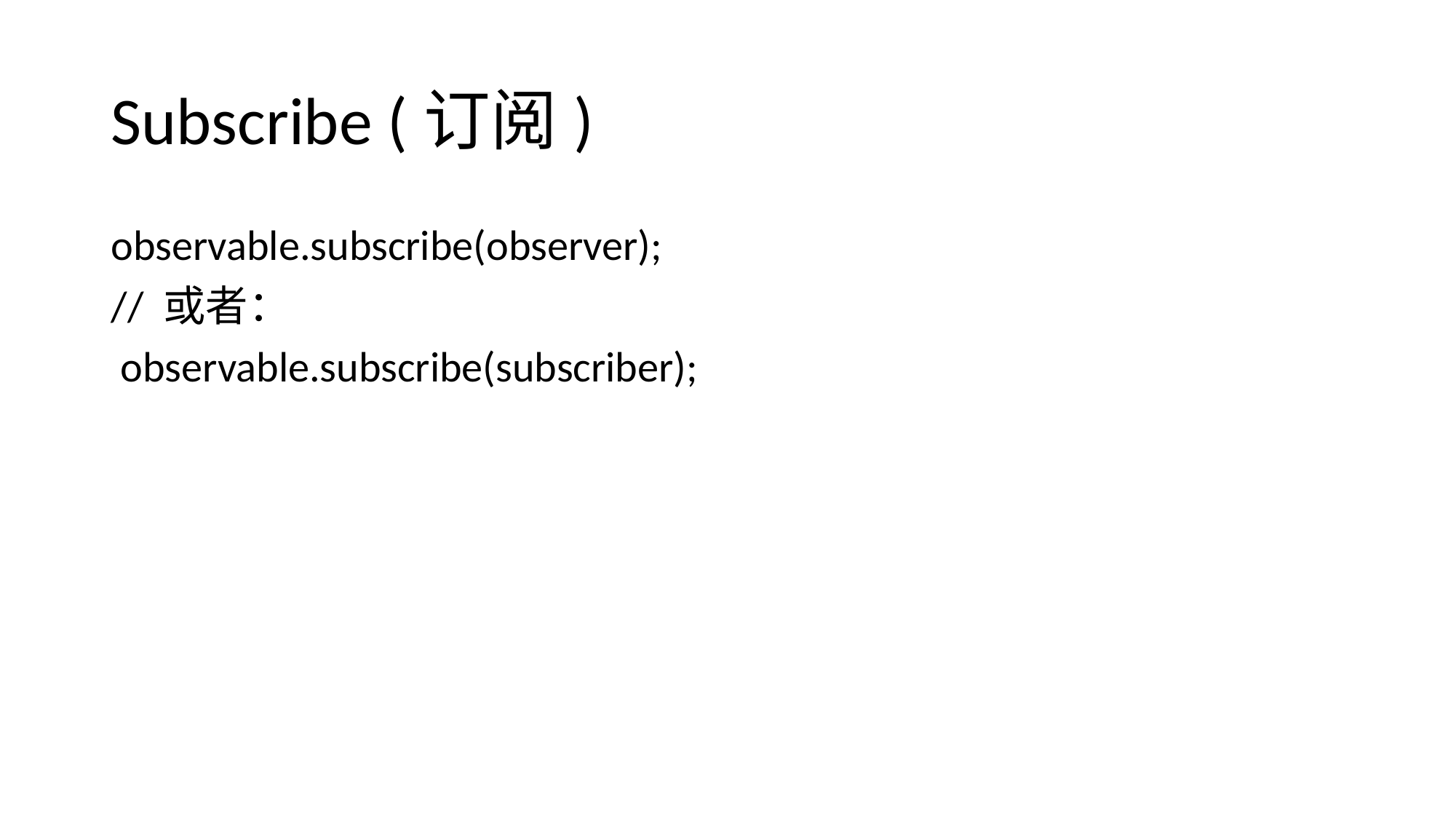

# Subscribe (订阅)
observable.subscribe(observer);
// 或者：
 observable.subscribe(subscriber);